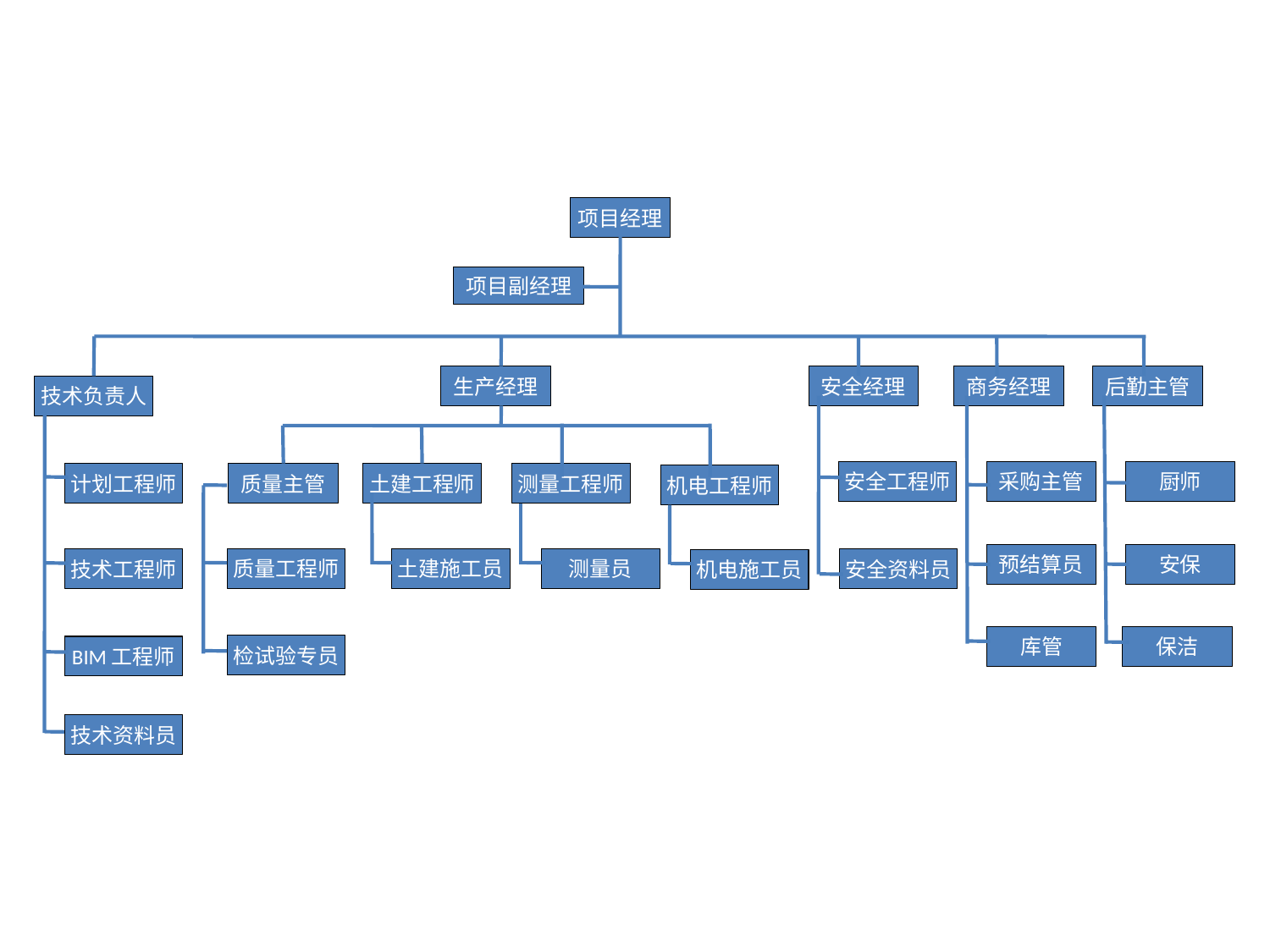

项目经理
项目副经理
生产经理
安全经理
商务经理
后勤主管
技术负责人
安全工程师
采购主管
厨师
计划工程师
质量主管
土建工程师
测量工程师
机电工程师
预结算员
安保
质量工程师
土建施工员
测量员
技术工程师
安全资料员
机电施工员
库管
保洁
检试验专员
BIM工程师
技术资料员